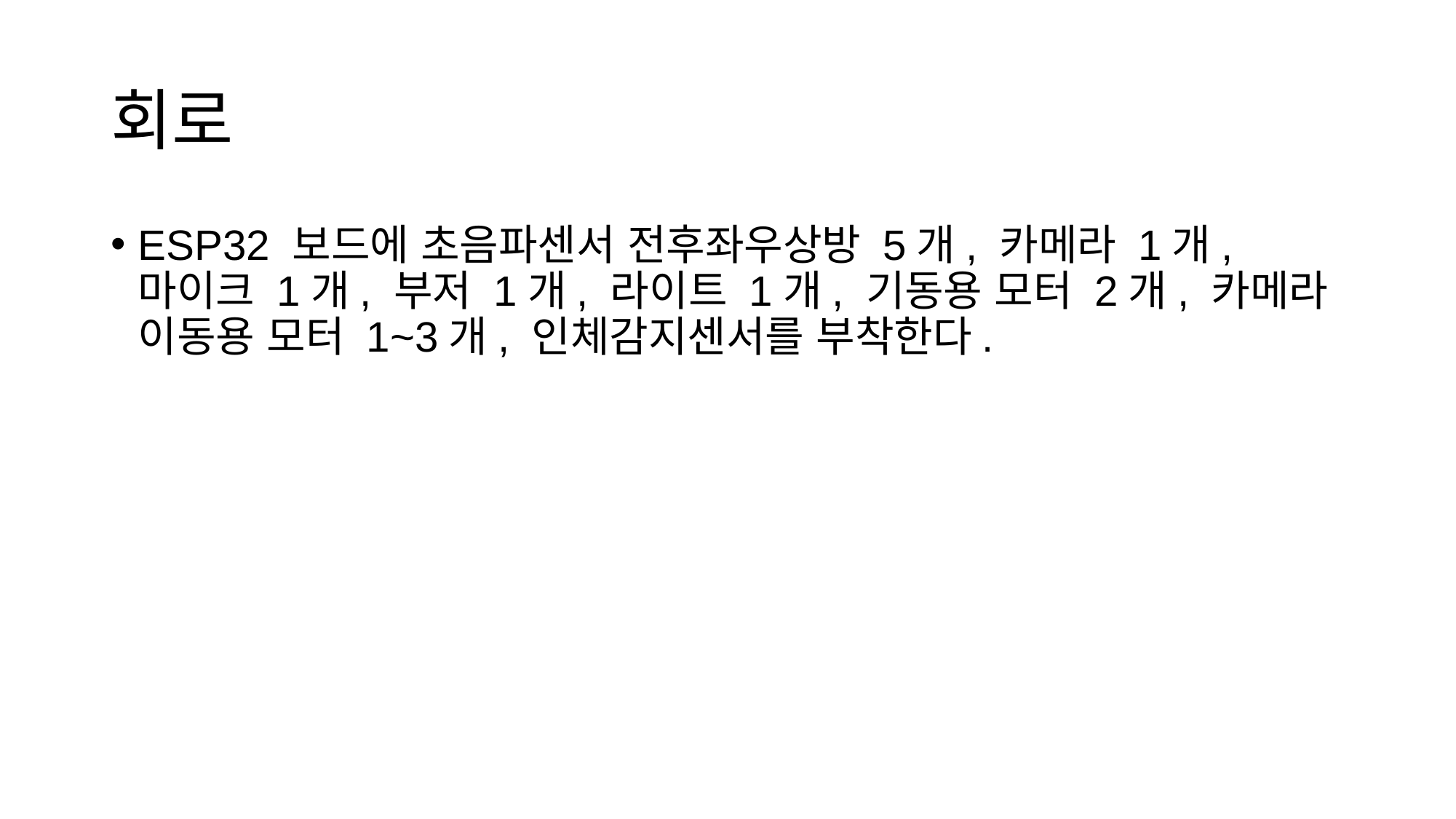

# 회로
ESP32 보드에 초음파센서 전후좌우상방 5개, 카메라 1개, 마이크 1개, 부저 1개, 라이트 1개, 기동용 모터 2개, 카메라 이동용 모터 1~3개, 인체감지센서를 부착한다.